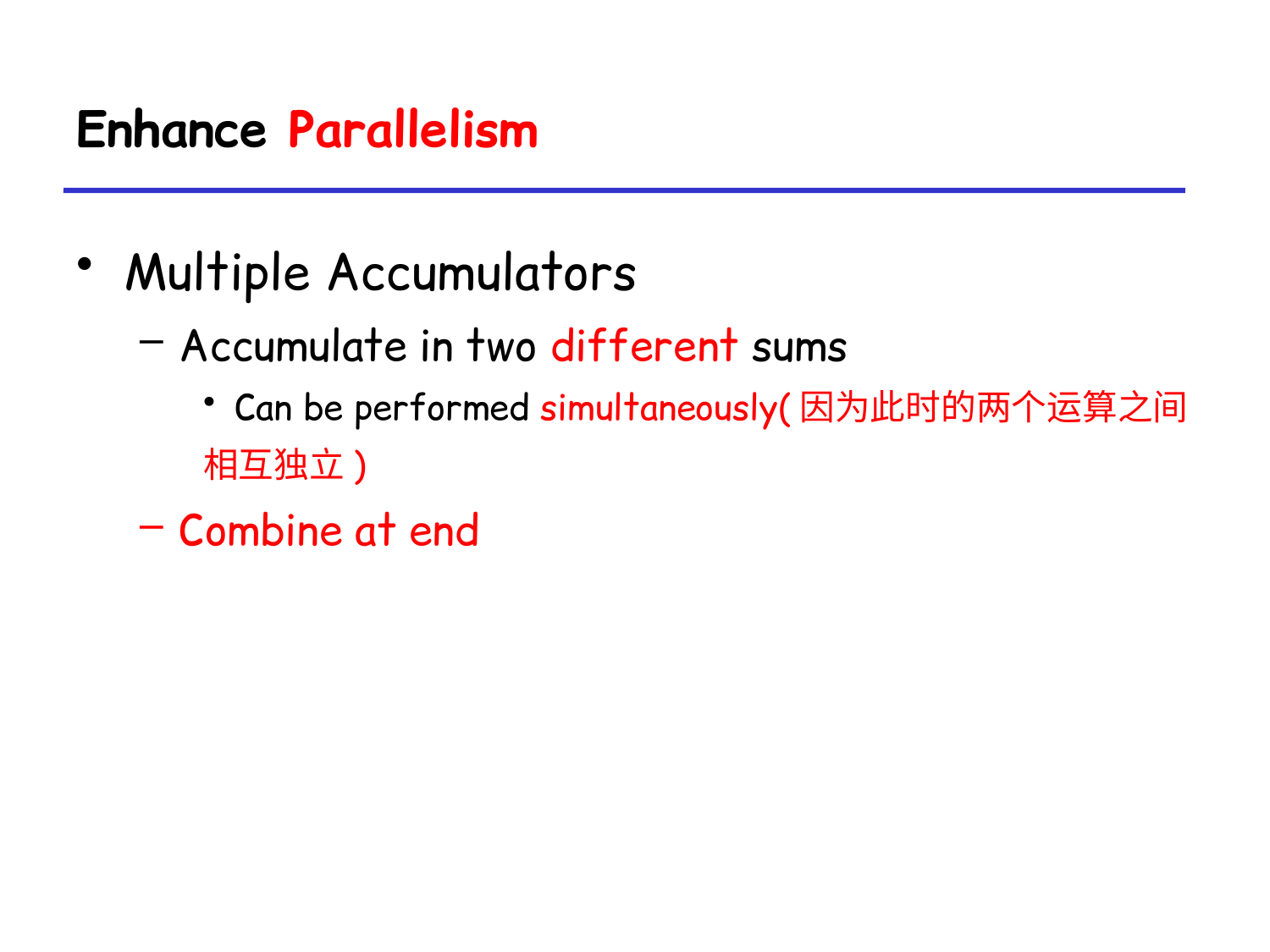

# Enhance Parallelism
Multiple Accumulators
Accumulate in two different sums
Can be performed simultaneously(因为此时的两个运算之间
相互独立)
Combine at end
32